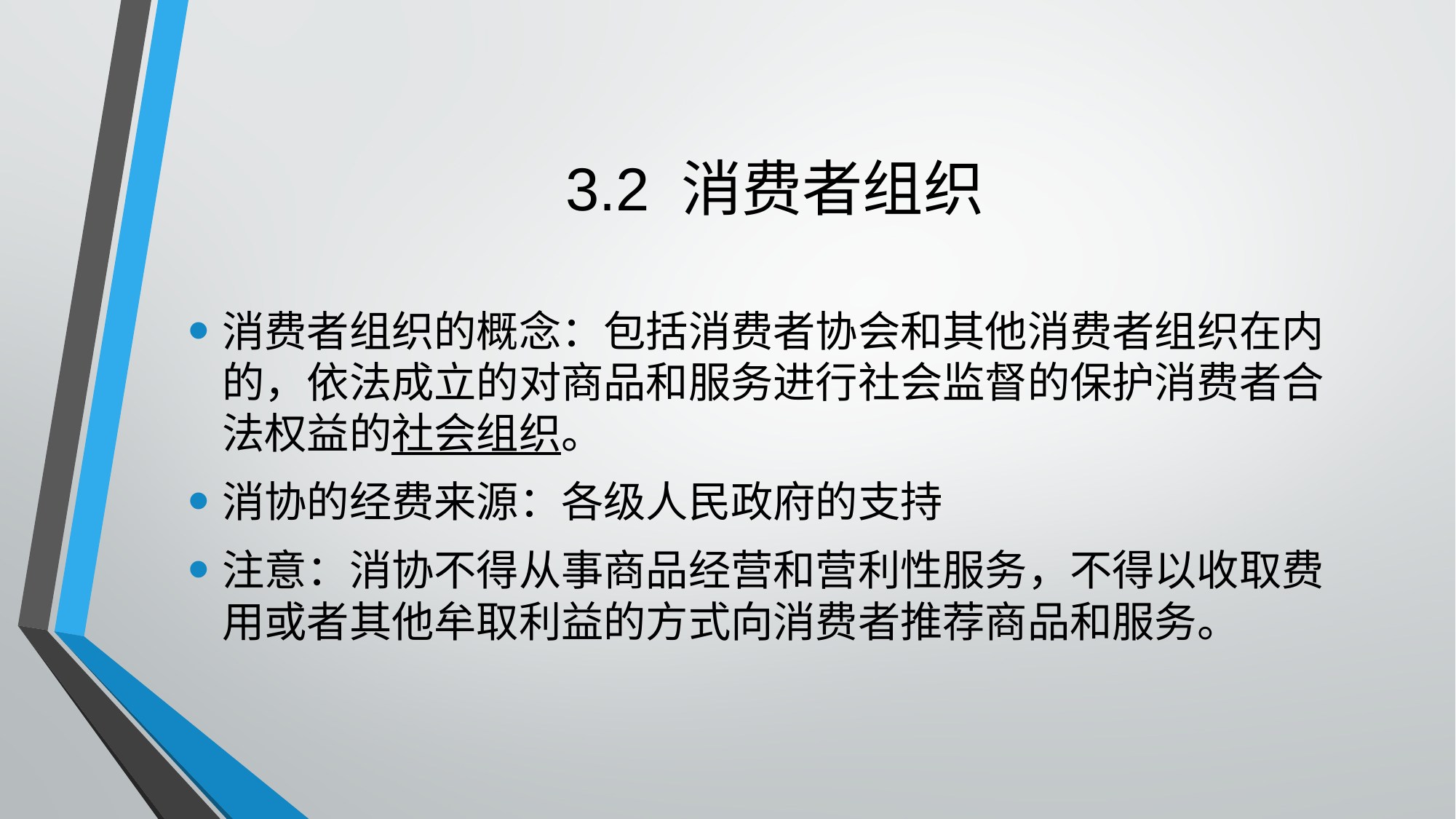

# 3.2 消费者组织
消费者组织的概念：包括消费者协会和其他消费者组织在内的，依法成立的对商品和服务进行社会监督的保护消费者合法权益的社会组织。
消协的经费来源：各级人民政府的支持
注意：消协不得从事商品经营和营利性服务，不得以收取费用或者其他牟取利益的方式向消费者推荐商品和服务。